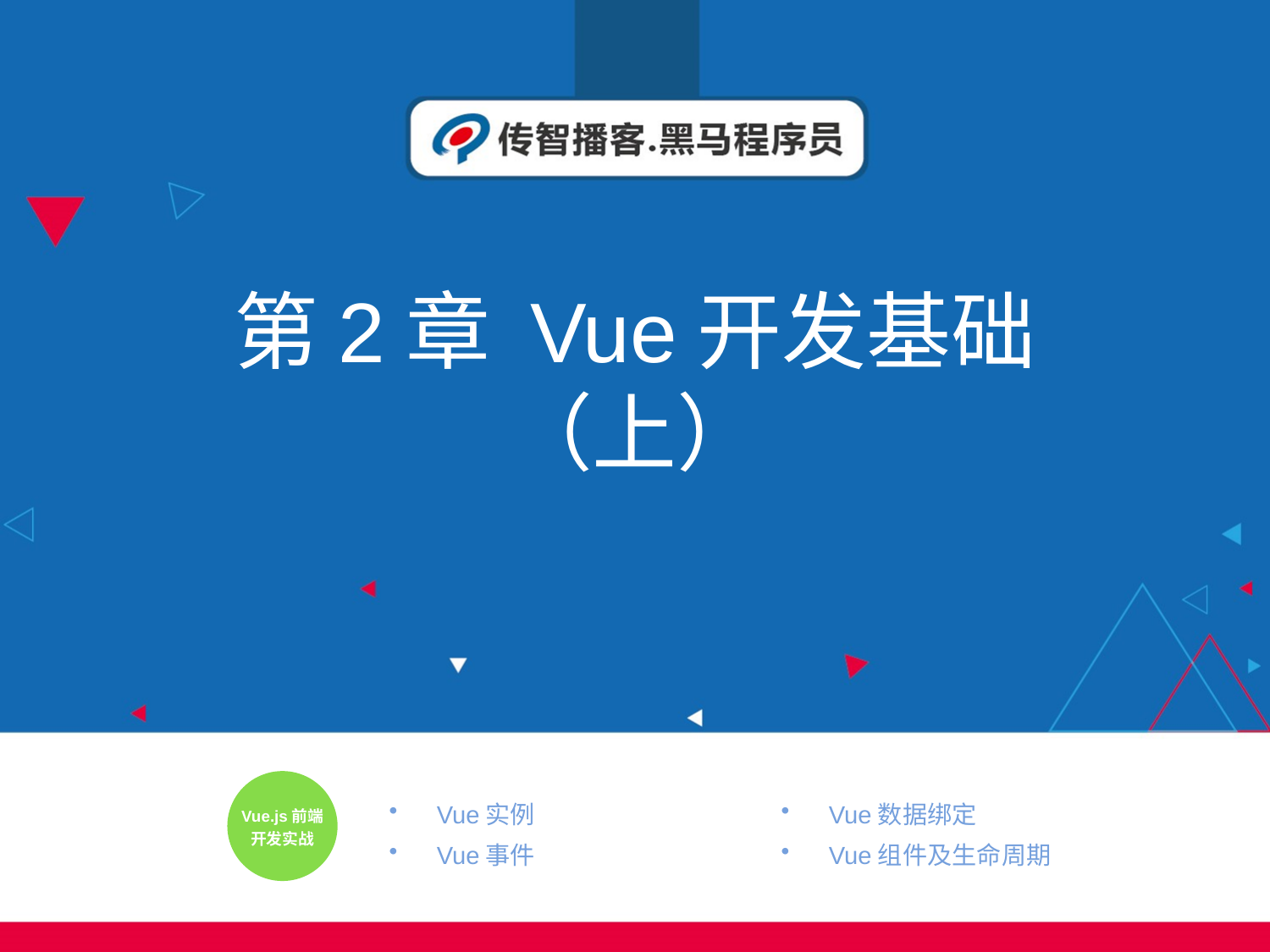

# 第2章 Vue开发基础（上）
Vue实例
Vue事件
Vue数据绑定
Vue组件及生命周期